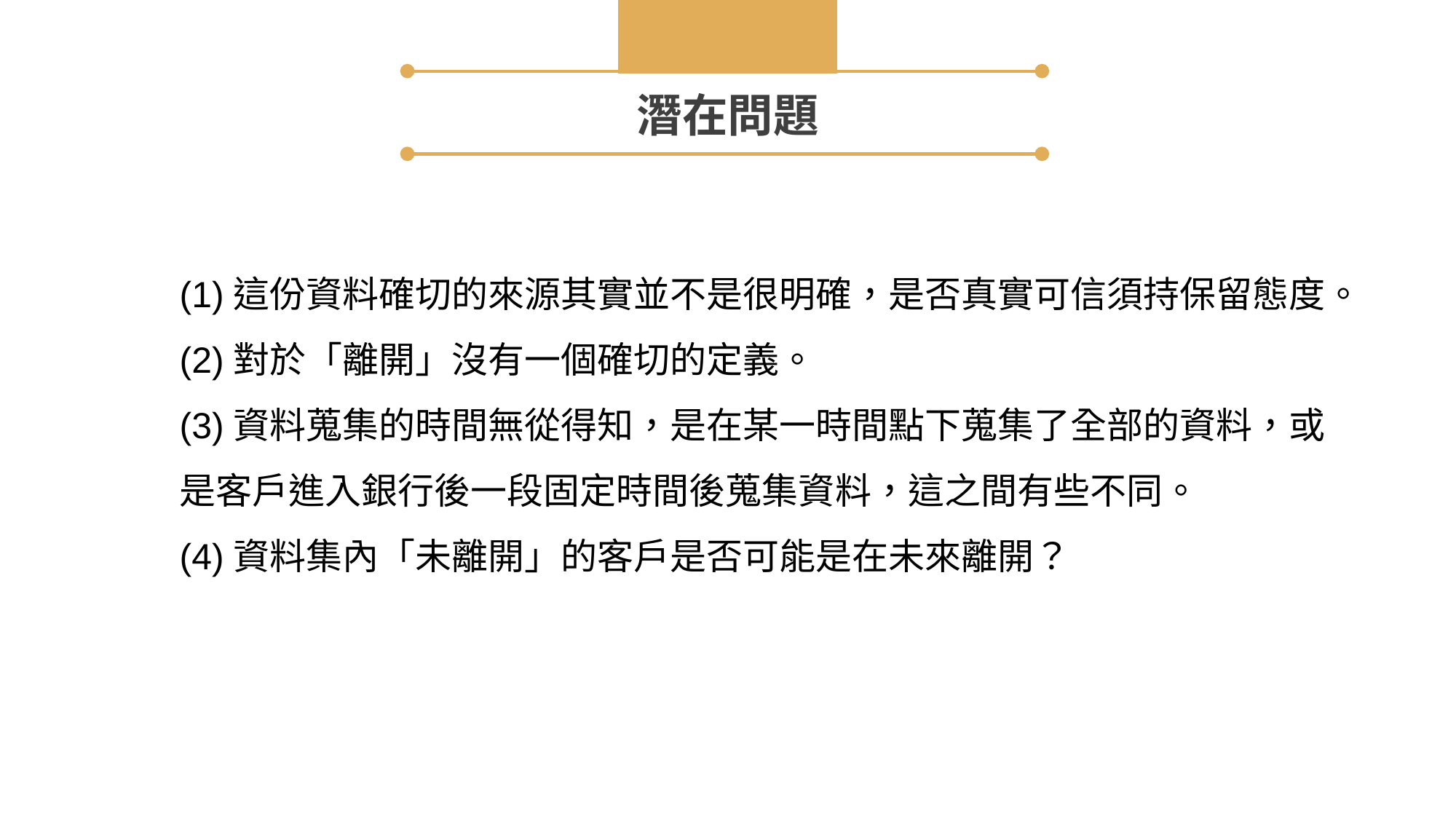

潛在問題

(1)這份資料確切的來源其實並不是很明確，是否真實可信須持保留態度。
(2)對於「離開」沒有一個確切的定義。
(3)資料蒐集的時間無從得知，是在某一時間點下蒐集了全部的資料，或是客戶進入銀行後一段固定時間後蒐集資料，這之間有些不同。
(4)資料集內「未離開」的客戶是否可能是在未來離開？